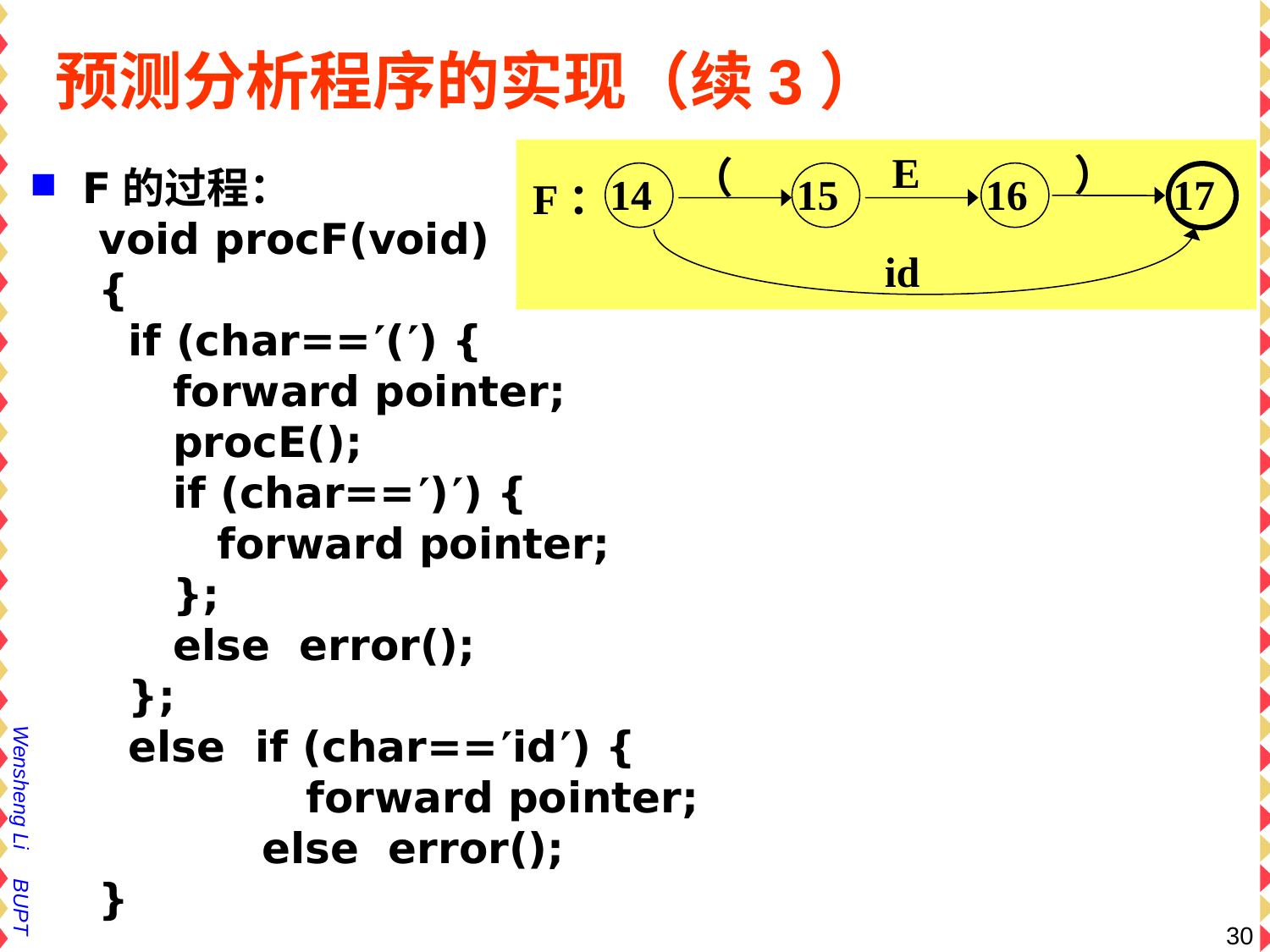

# 预测分析程序的实现（续3）

E
）
（
14

15

16

17

id
F：
F的过程：
void procF(void)
{
  if (char==′(′) {
     forward pointer;
     procE();
     if (char==′)′) {
        forward pointer;
     };
     else  error();
  };
  else  if (char==′id′) {
              forward pointer;
           else  error();
}
30